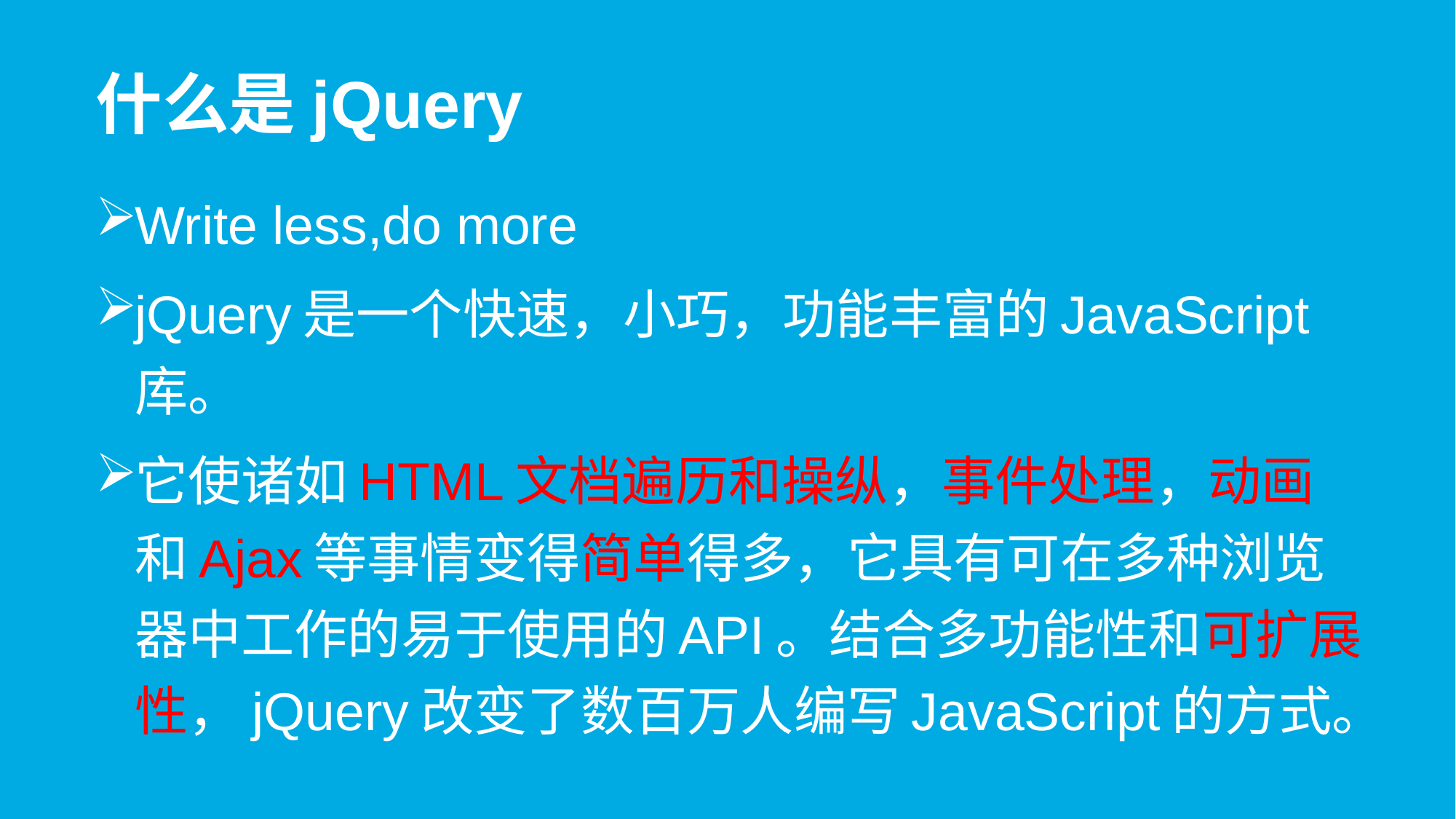

# 什么是jQuery
Write less,do more
jQuery是一个快速，小巧，功能丰富的JavaScript库。
它使诸如HTML文档遍历和操纵，事件处理，动画和Ajax等事情变得简单得多，它具有可在多种浏览器中工作的易于使用的API。结合多功能性和可扩展性，jQuery改变了数百万人编写JavaScript的方式。